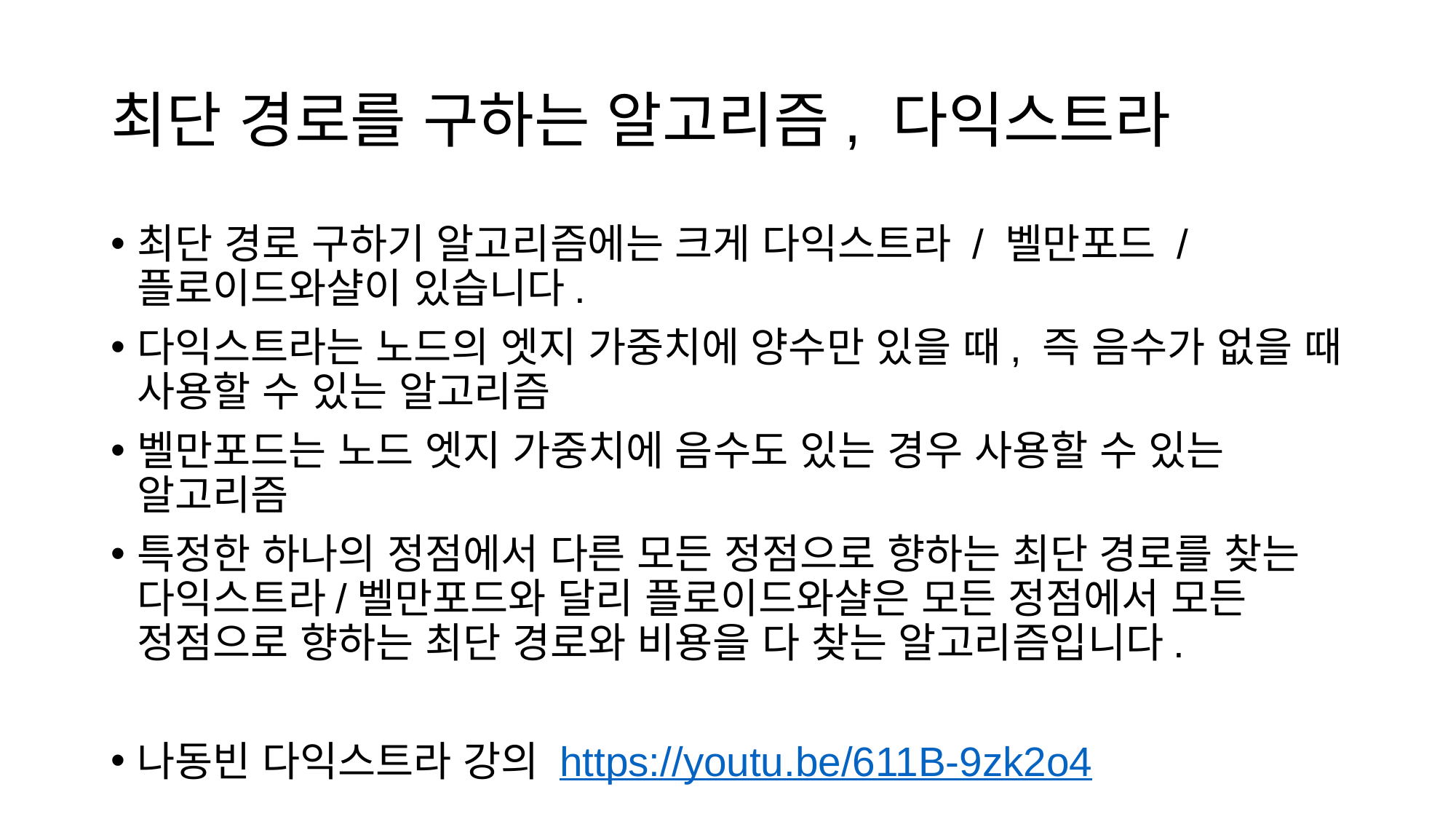

# 최단 경로를 구하는 알고리즘, 다익스트라
최단 경로 구하기 알고리즘에는 크게 다익스트라 / 벨만포드 / 플로이드와샬이 있습니다.
다익스트라는 노드의 엣지 가중치에 양수만 있을 때, 즉 음수가 없을 때 사용할 수 있는 알고리즘
벨만포드는 노드 엣지 가중치에 음수도 있는 경우 사용할 수 있는 알고리즘
특정한 하나의 정점에서 다른 모든 정점으로 향하는 최단 경로를 찾는 다익스트라/벨만포드와 달리 플로이드와샬은 모든 정점에서 모든 정점으로 향하는 최단 경로와 비용을 다 찾는 알고리즘입니다.

나동빈 다익스트라 강의 https://youtu.be/611B-9zk2o4